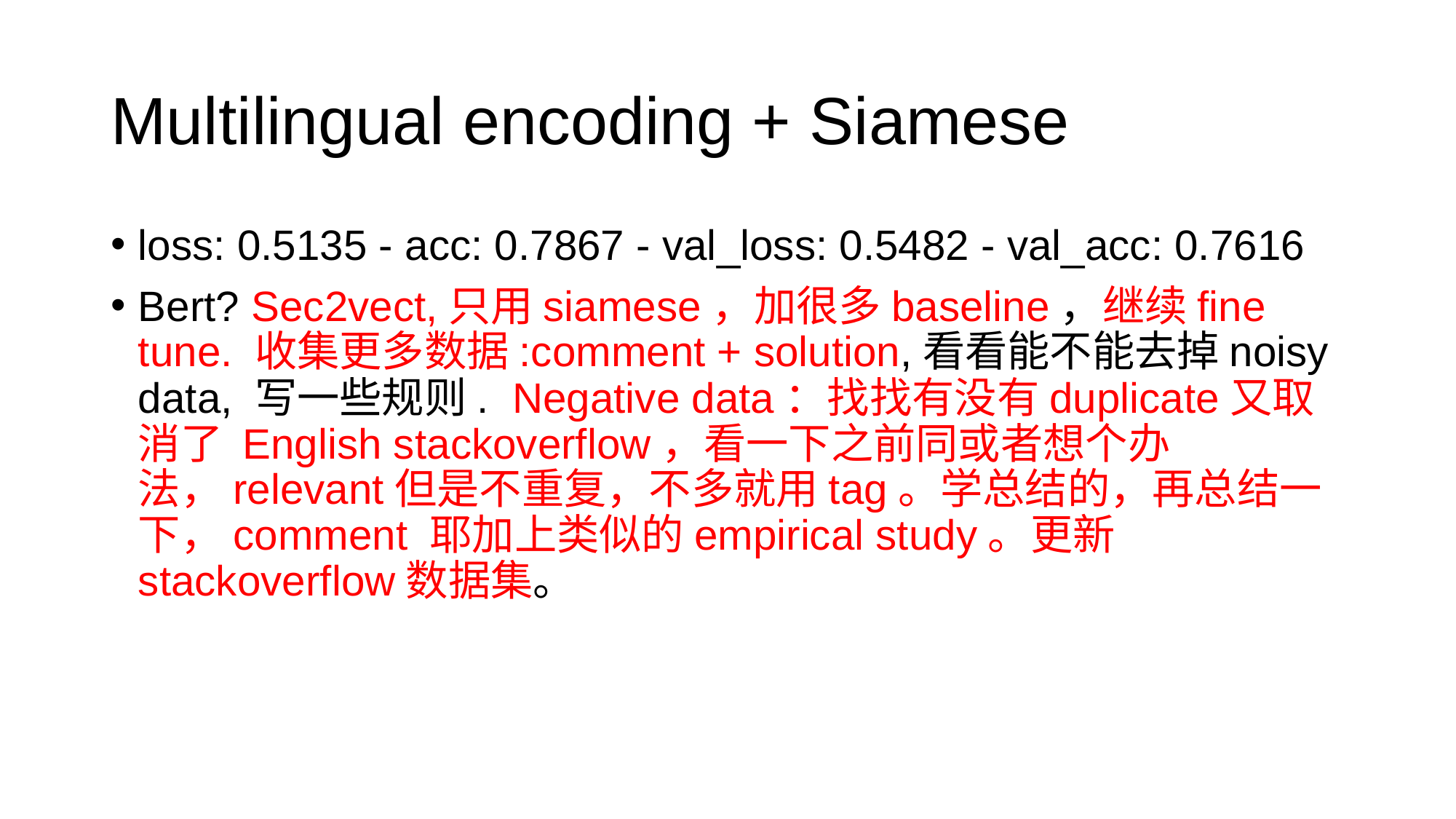

# Multilingual encoding + Siamese
loss: 0.5135 - acc: 0.7867 - val_loss: 0.5482 - val_acc: 0.7616
Bert? Sec2vect,只用siamese，加很多baseline，继续fine tune. 收集更多数据:comment + solution,看看能不能去掉noisy data, 写一些规则.  Negative data：找找有没有duplicate又取消了 English stackoverflow，看一下之前同或者想个办法，relevant但是不重复，不多就用tag。学总结的，再总结一下，comment 耶加上类似的empirical study。更新stackoverflow数据集。